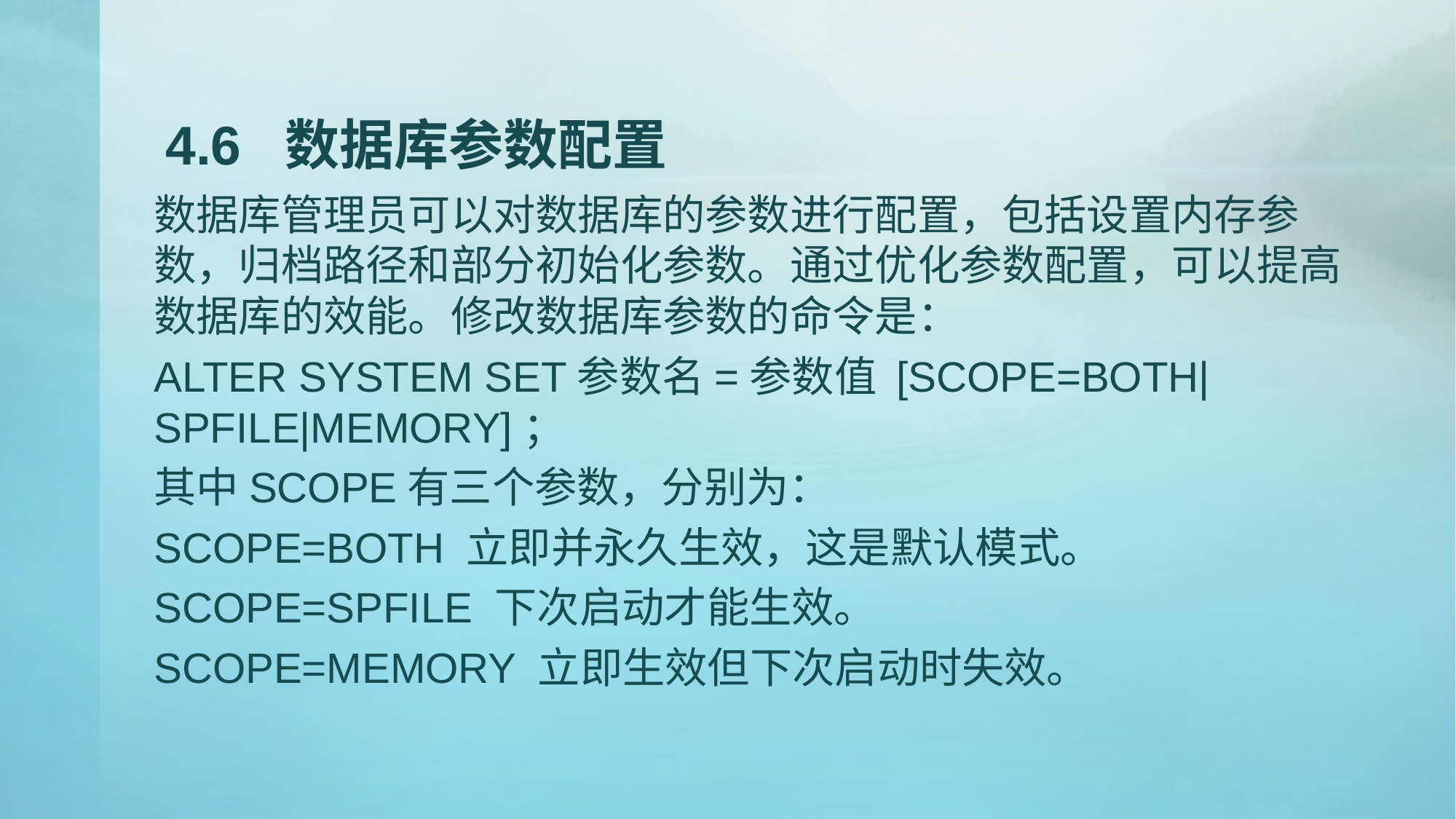

# 4.6  数据库参数配置
数据库管理员可以对数据库的参数进行配置，包括设置内存参数，归档路径和部分初始化参数。通过优化参数配置，可以提高数据库的效能。修改数据库参数的命令是：
ALTER SYSTEM SET参数名=参数值 [SCOPE=BOTH|SPFILE|MEMORY]；
其中SCOPE有三个参数，分别为：
SCOPE=BOTH 立即并永久生效，这是默认模式。
SCOPE=SPFILE 下次启动才能生效。
SCOPE=MEMORY 立即生效但下次启动时失效。